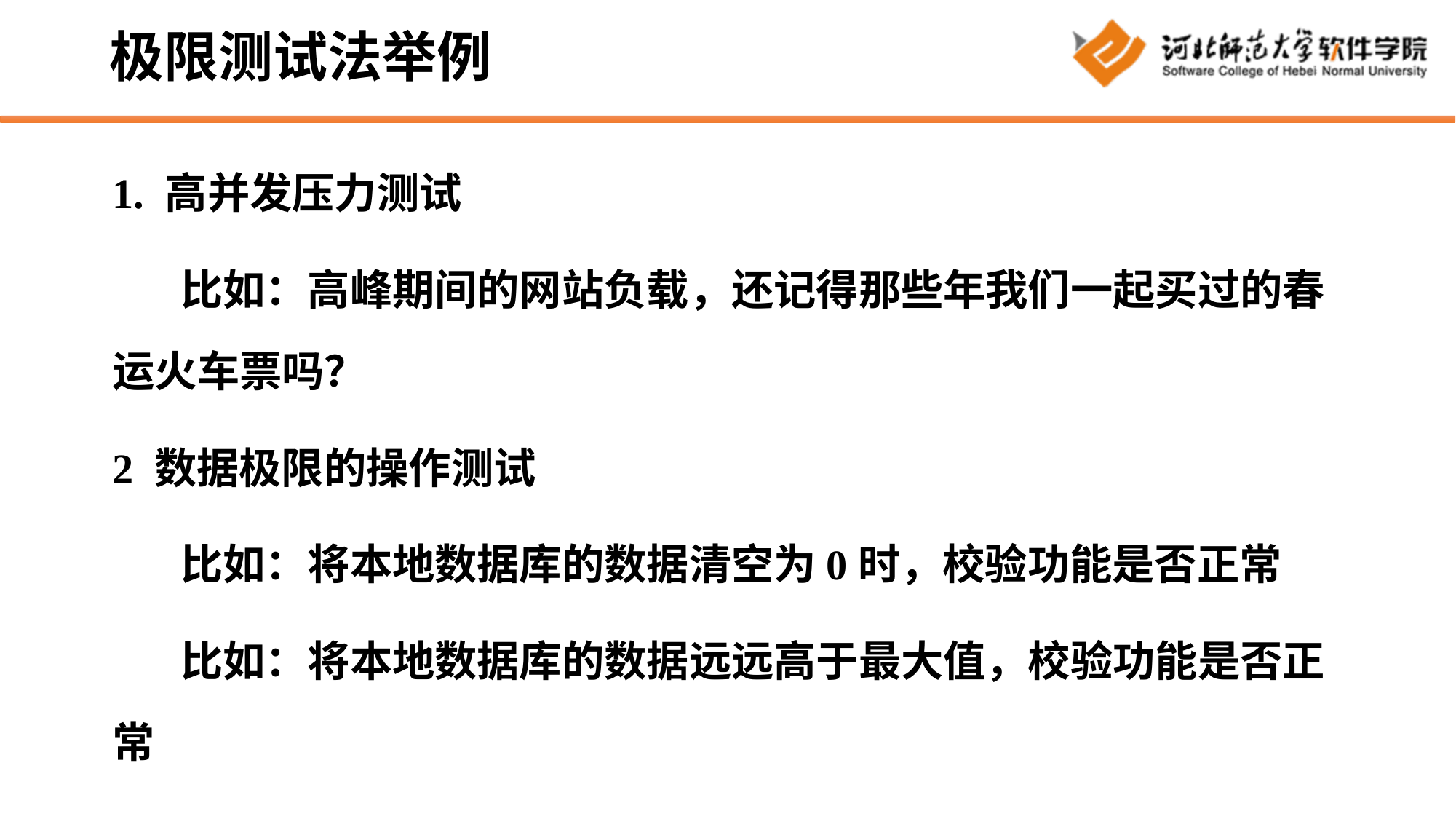

# 极限测试法举例
1. 高并发压力测试
      比如：高峰期间的网站负载，还记得那些年我们一起买过的春运火车票吗？
2 数据极限的操作测试
      比如：将本地数据库的数据清空为0时，校验功能是否正常
      比如：将本地数据库的数据远远高于最大值，校验功能是否正常